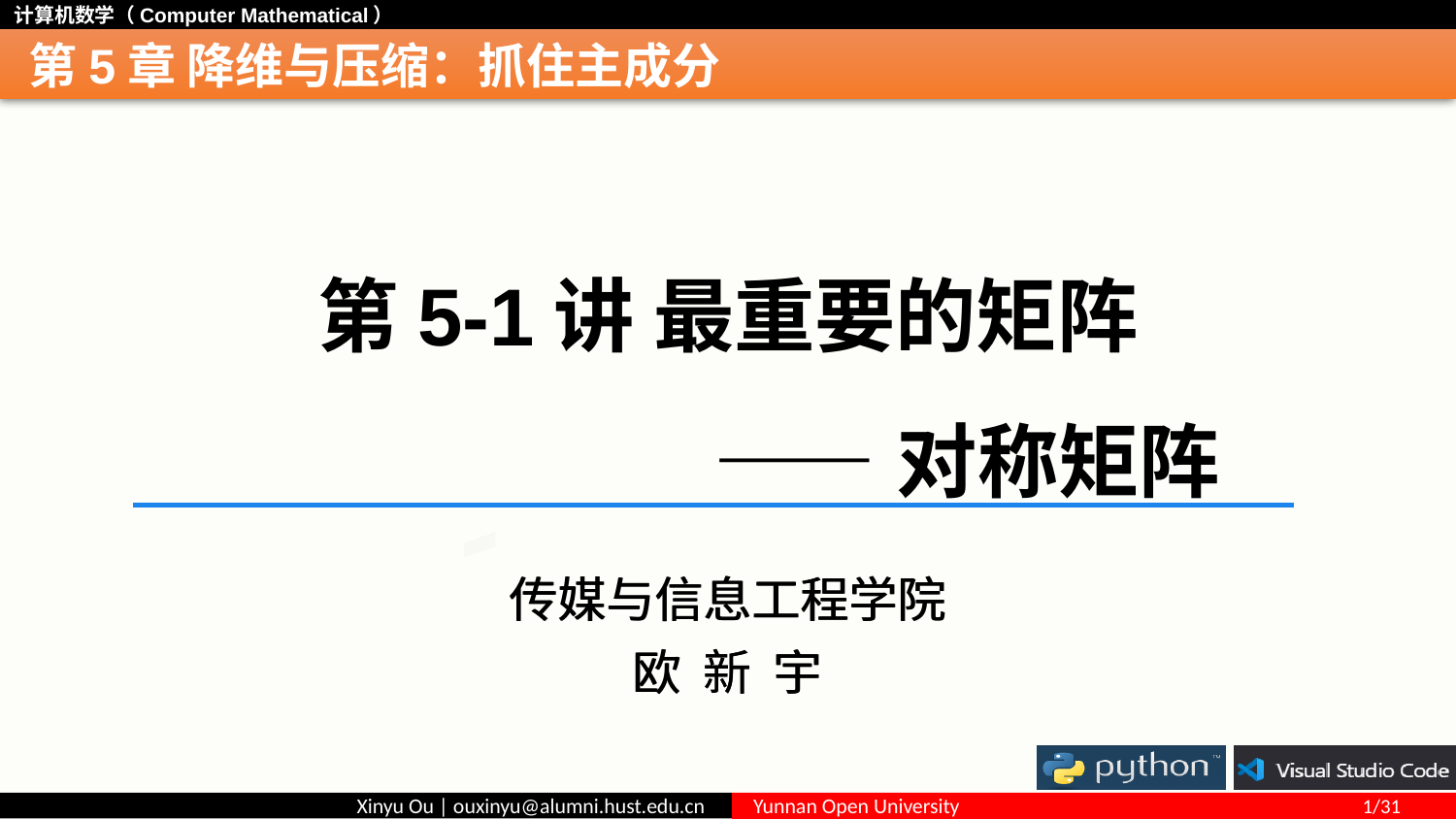

# 第5章 降维与压缩：抓住主成分
第5-1讲 最重要的矩阵
                          ——对称矩阵

传媒与信息工程学院
欧  新  宇